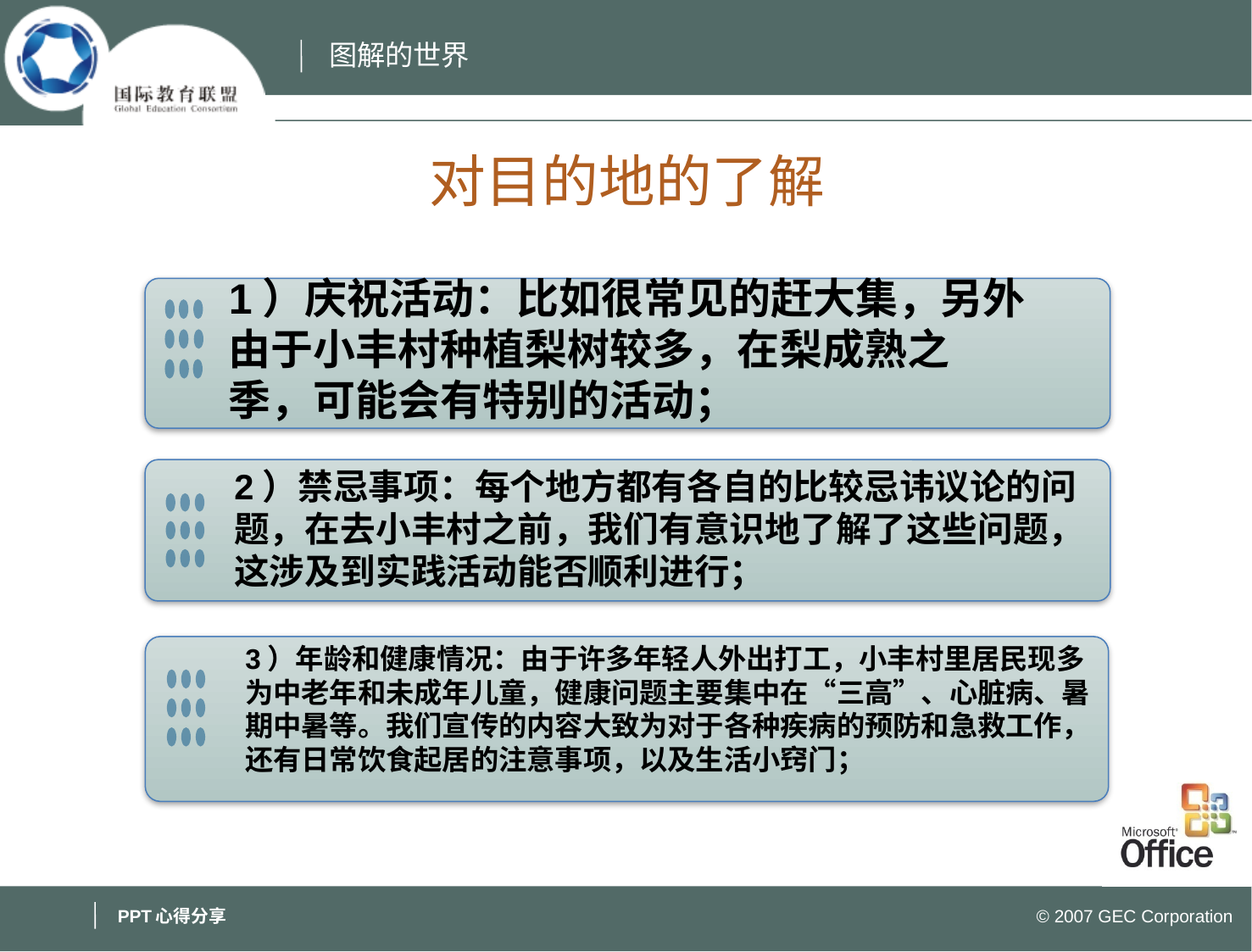

对目的地的了解
1）庆祝活动：比如很常见的赶大集，另外由于小丰村种植梨树较多，在梨成熟之季，可能会有特别的活动；

2）禁忌事项：每个地方都有各自的比较忌讳议论的问题，在去小丰村之前，我们有意识地了解了这些问题，这涉及到实践活动能否顺利进行；

3）年龄和健康情况：由于许多年轻人外出打工，小丰村里居民现多为中老年和未成年儿童，健康问题主要集中在“三高”、心脏病、暑期中暑等。我们宣传的内容大致为对于各种疾病的预防和急救工作，还有日常饮食起居的注意事项，以及生活小窍门；